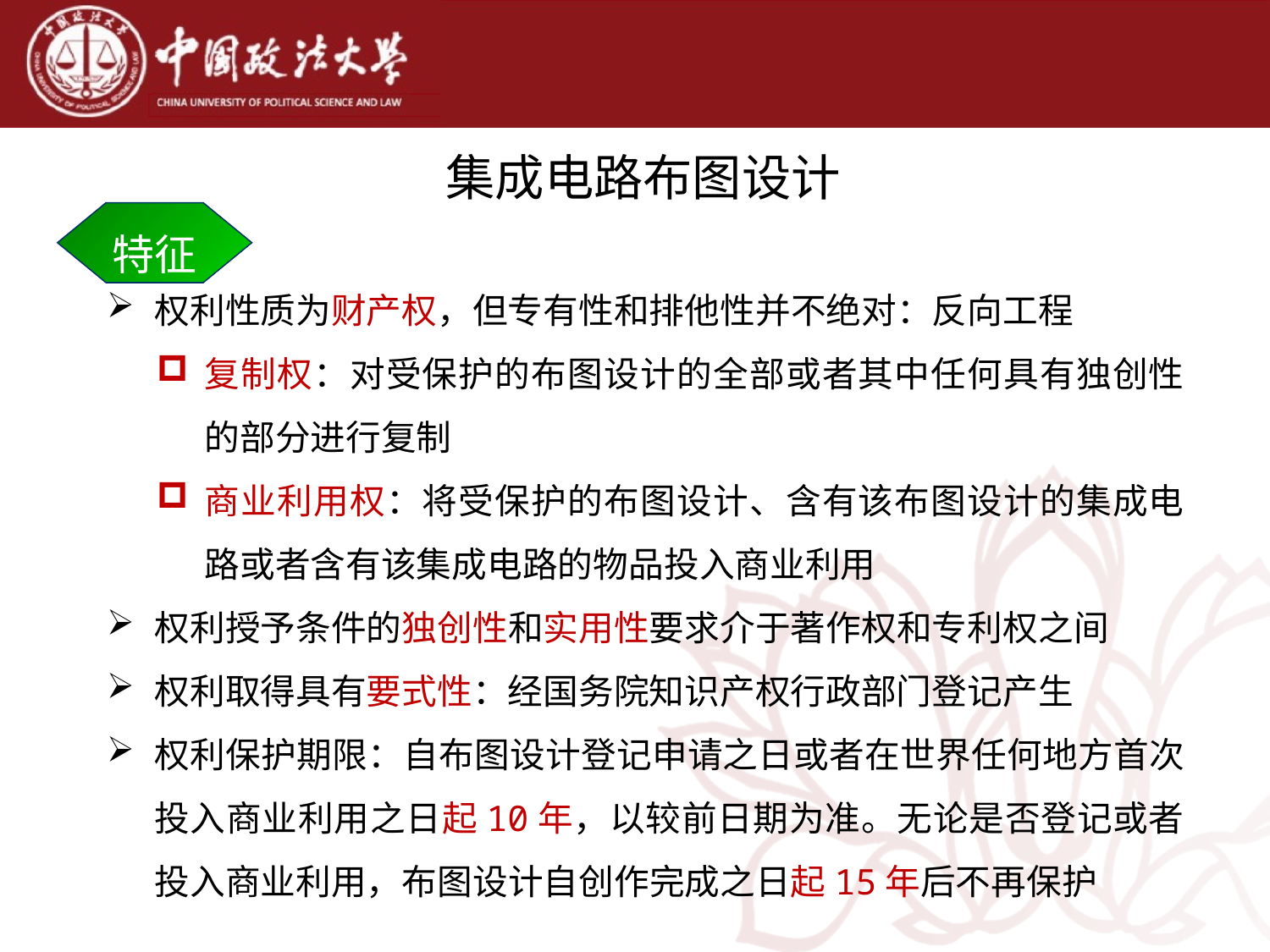

集成电路布图设计
特征
权利性质为财产权，但专有性和排他性并不绝对：反向工程
复制权：对受保护的布图设计的全部或者其中任何具有独创性的部分进行复制
商业利用权：将受保护的布图设计、含有该布图设计的集成电路或者含有该集成电路的物品投入商业利用
权利授予条件的独创性和实用性要求介于著作权和专利权之间
权利取得具有要式性：经国务院知识产权行政部门登记产生
权利保护期限：自布图设计登记申请之日或者在世界任何地方首次投入商业利用之日起10年，以较前日期为准。无论是否登记或者投入商业利用，布图设计自创作完成之日起15年后不再保护
复制权